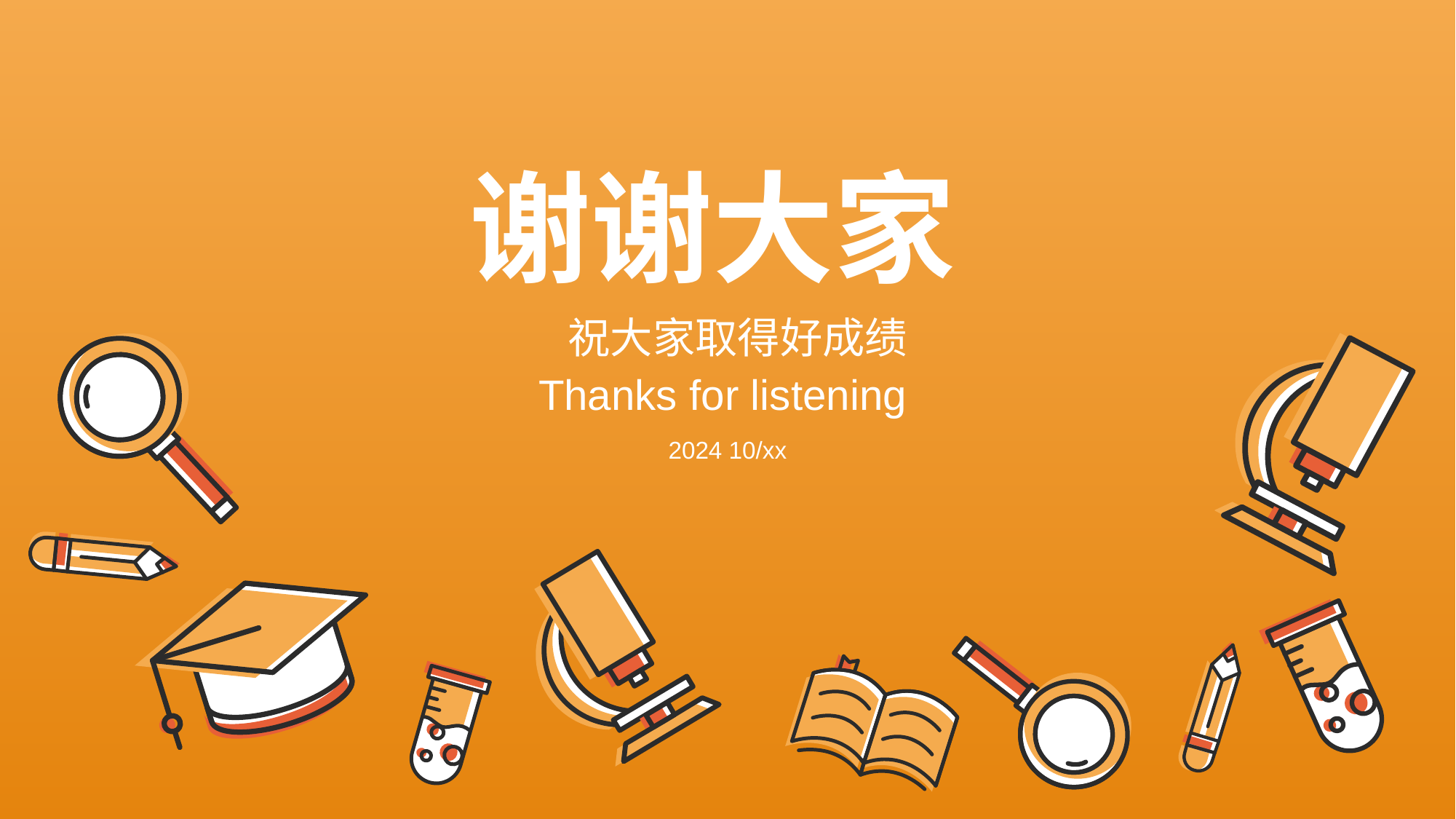

# 谢谢大家
祝大家取得好成绩
Thanks for listening
2024 10/xx